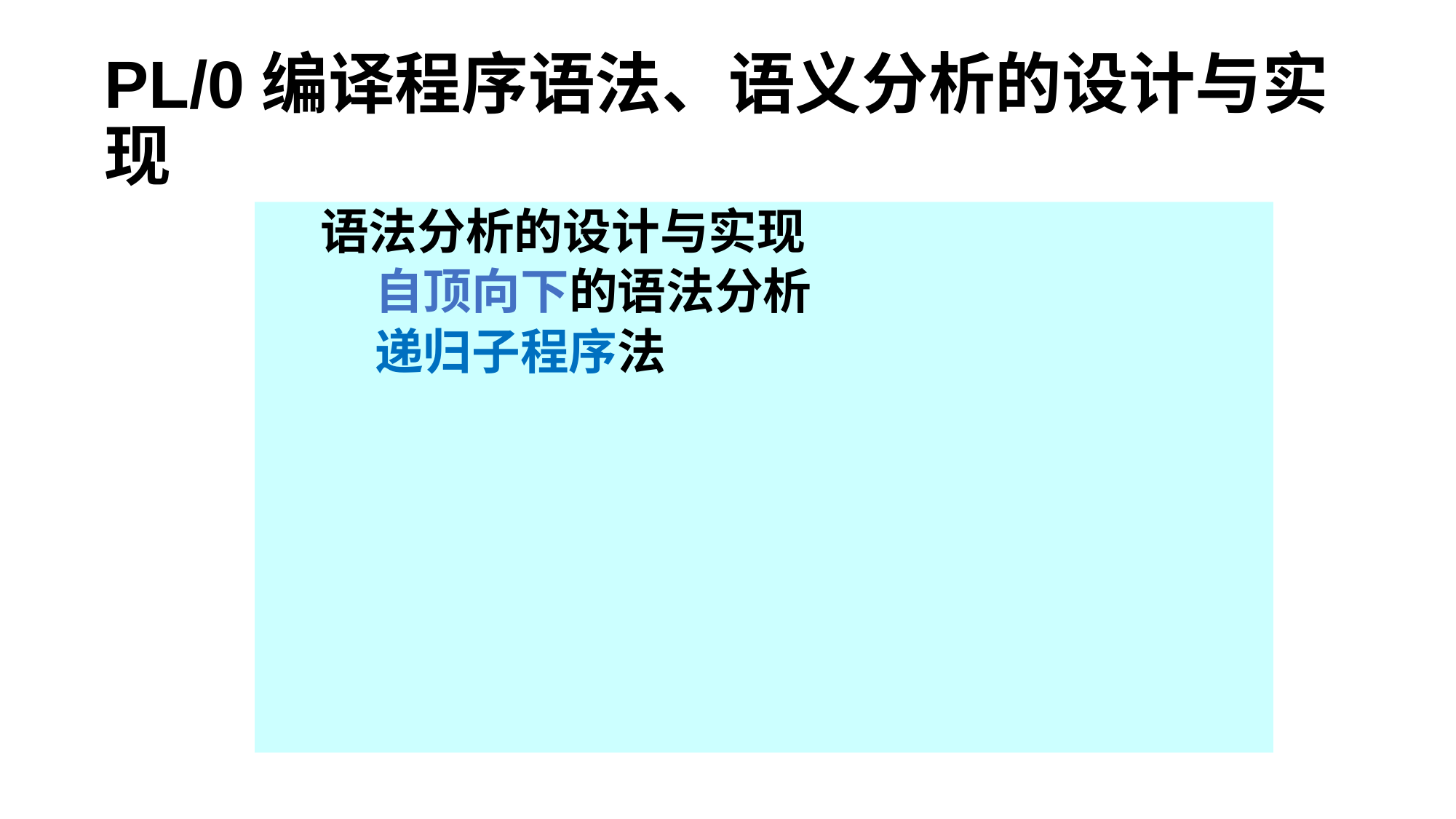

# PL/0编译程序语法、语义分析的设计与实现
语法分析的设计与实现
自顶向下的语法分析
递归子程序法